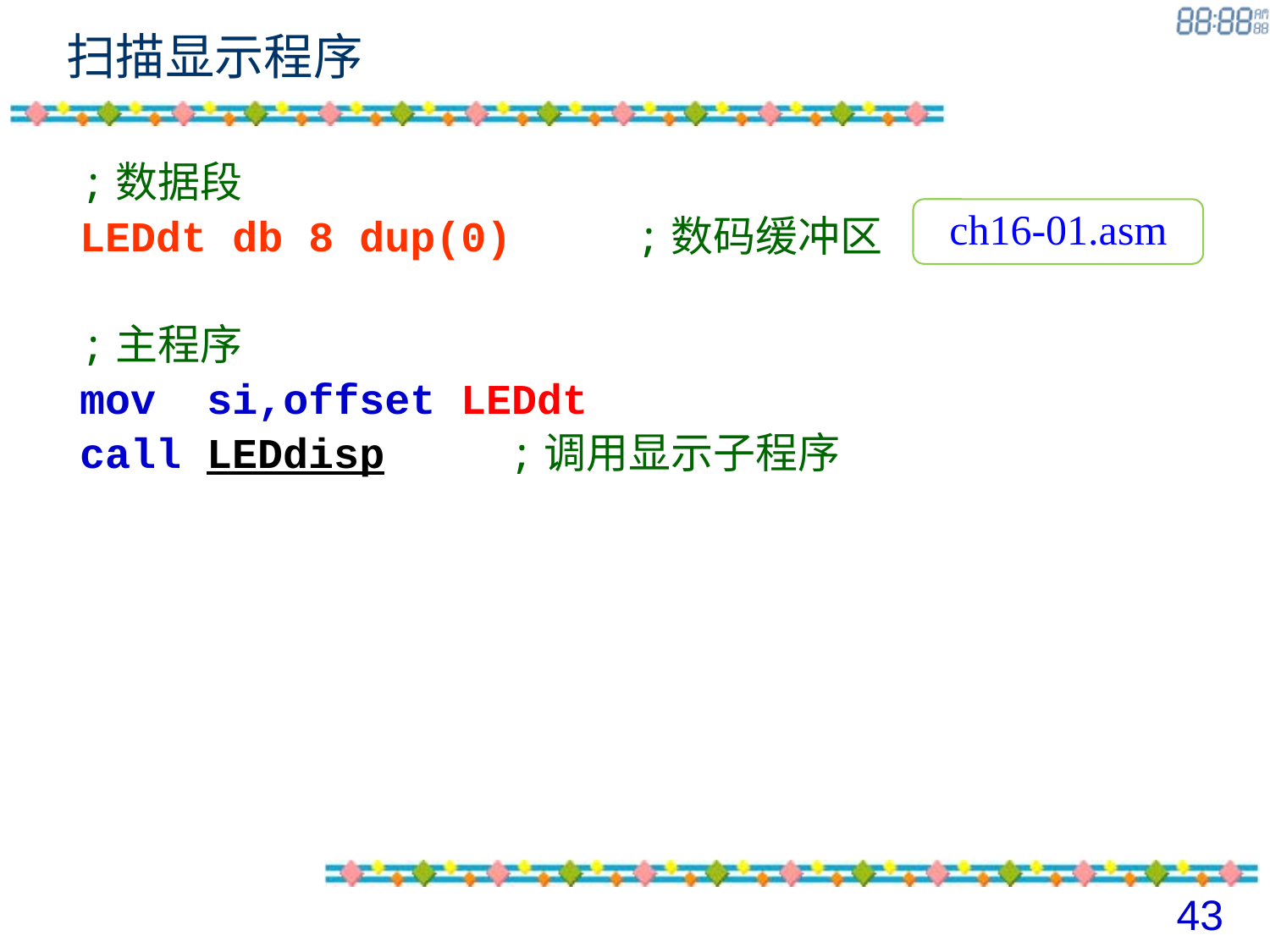

扫描显示程序
;数据段
LEDdt db 8 dup(0)	;数码缓冲区

;主程序
mov  si,offset LEDdt
call LEDdisp	;调用显示子程序
ch16-01.asm